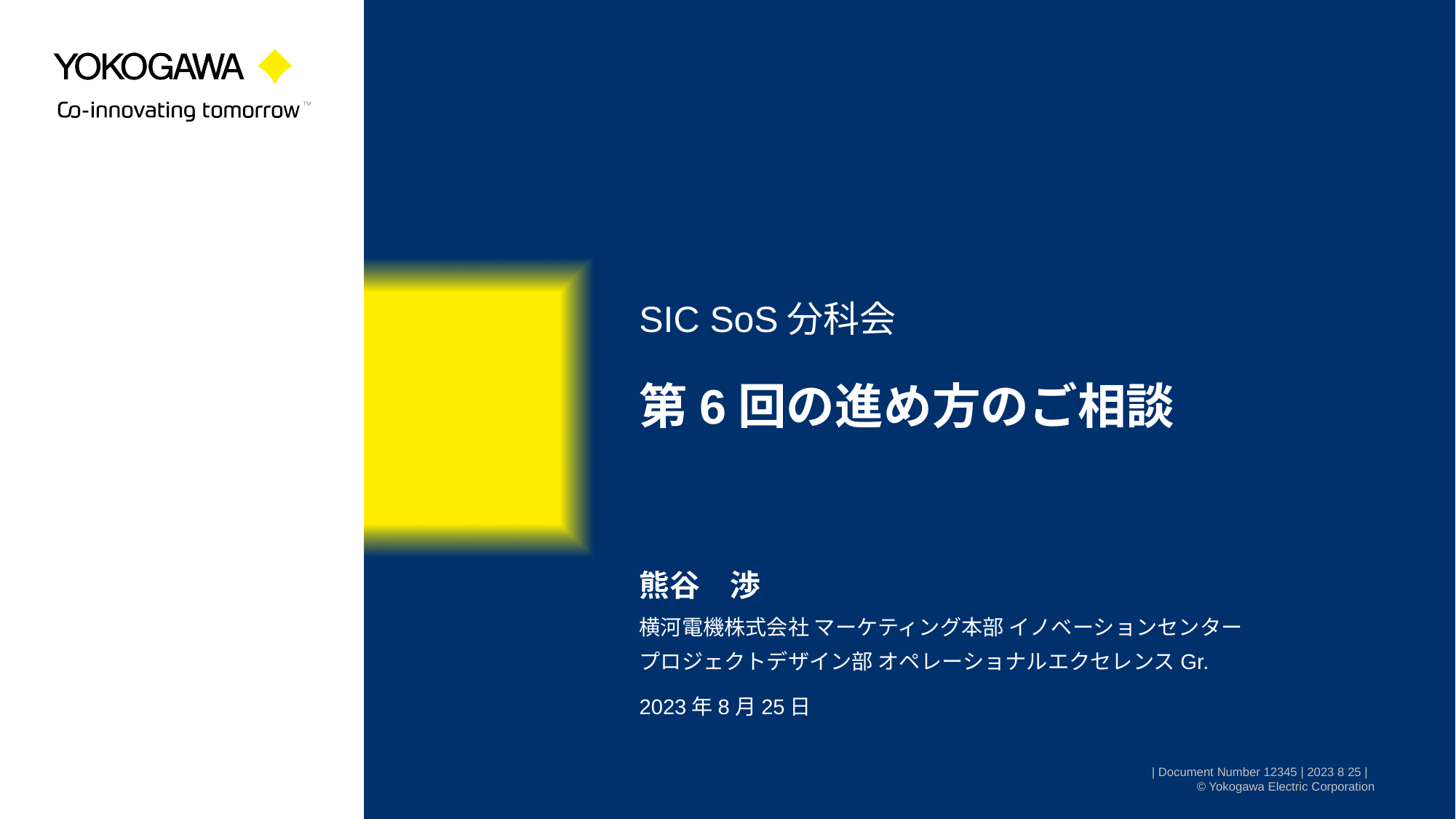

SIC SoS分科会
# 第6回の進め方のご相談
熊谷　渉
横河電機株式会社 マーケティング本部 イノベーションセンター
プロジェクトデザイン部 オペレーショナルエクセレンスGr.
2023年8月25日